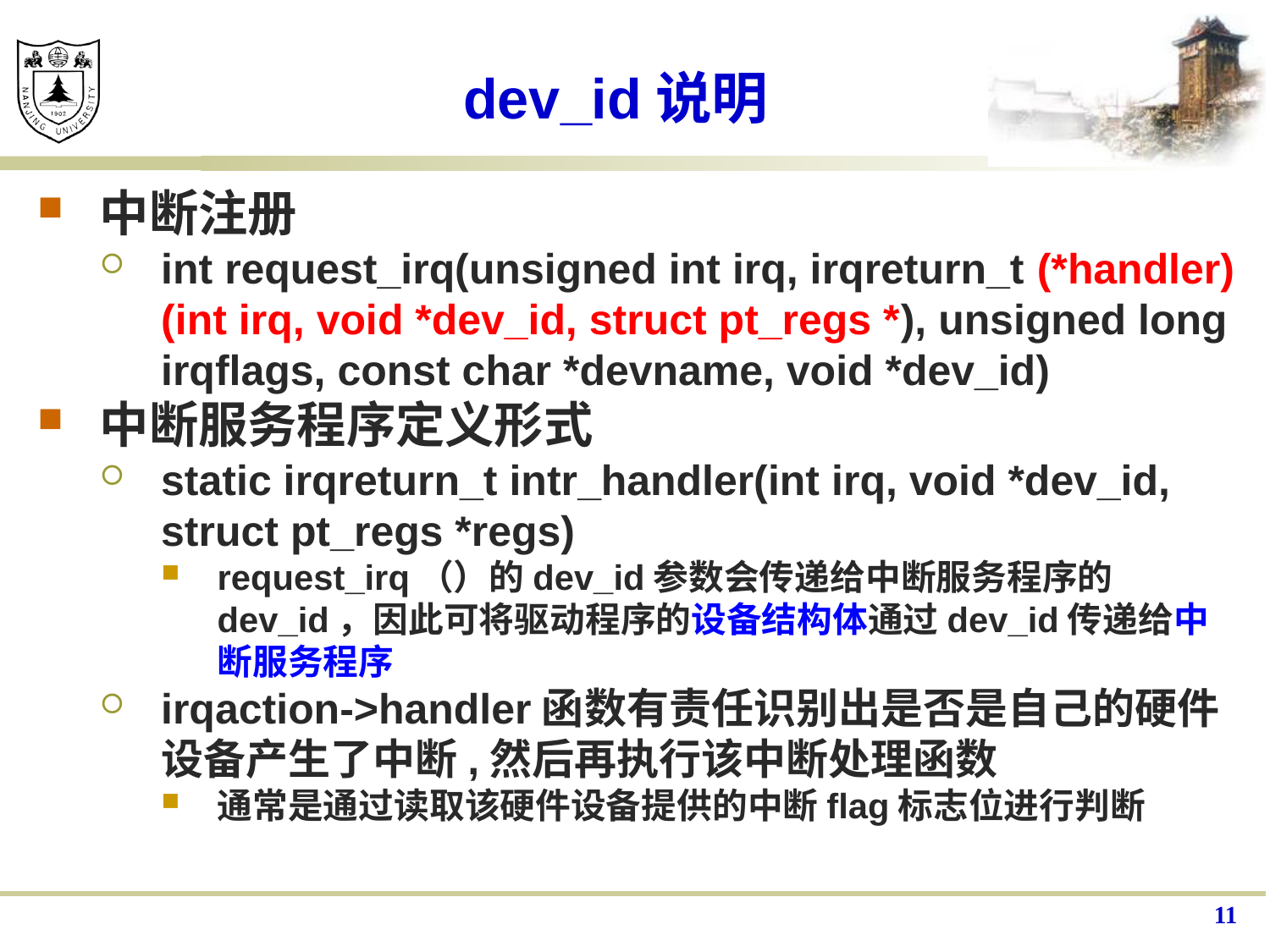

# dev_id说明
中断注册
int request_irq(unsigned int irq, irqreturn_t (*handler)(int irq, void *dev_id, struct pt_regs *), unsigned long irqflags, const char *devname, void *dev_id)
中断服务程序定义形式
static irqreturn_t intr_handler(int irq, void *dev_id, struct pt_regs *regs)
request_irq（）的dev_id参数会传递给中断服务程序的dev_id，因此可将驱动程序的设备结构体通过dev_id传递给中断服务程序
irqaction->handler函数有责任识别出是否是自己的硬件设备产生了中断,然后再执行该中断处理函数
通常是通过读取该硬件设备提供的中断flag标志位进行判断
11